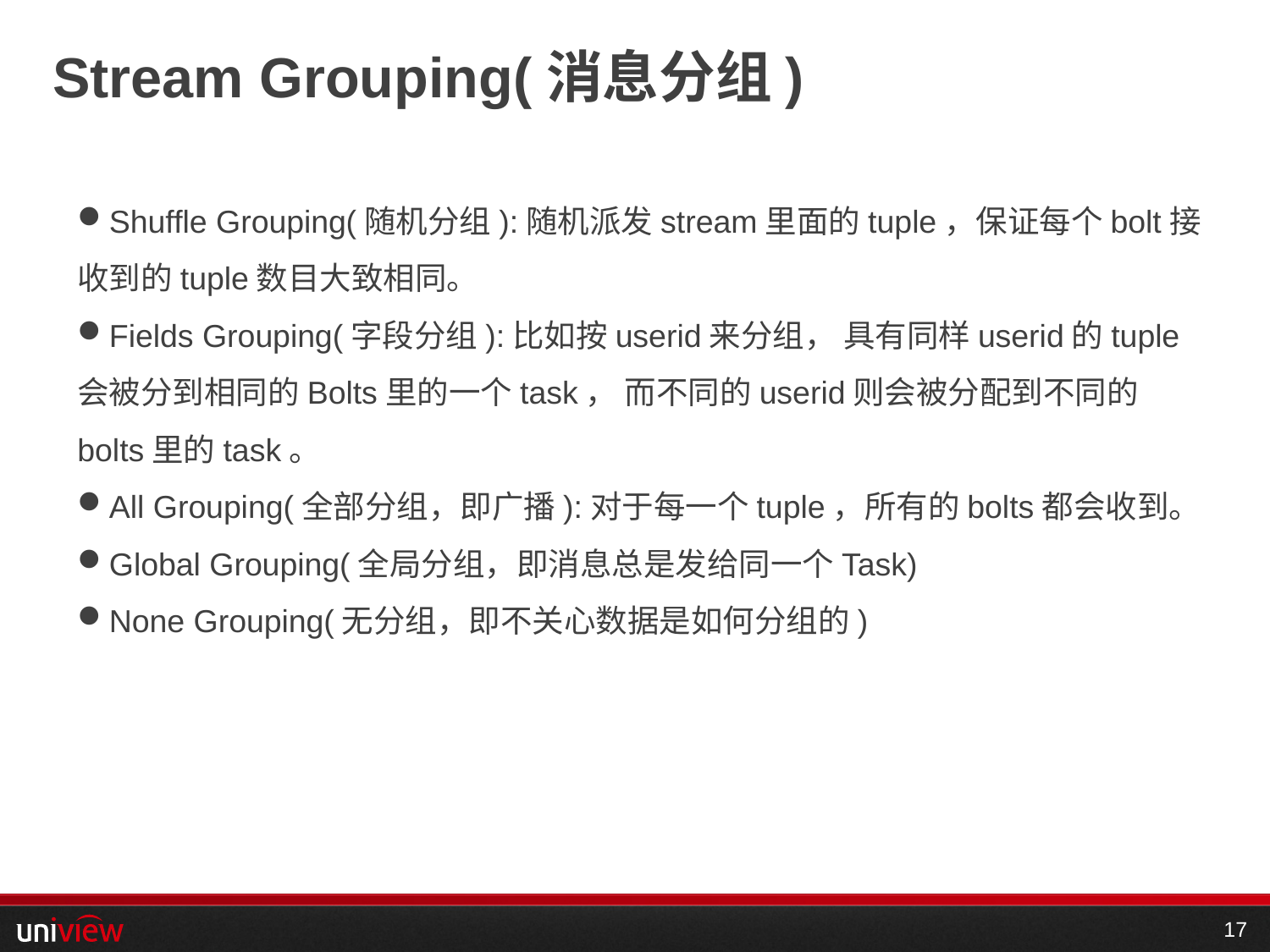

# Stream Grouping(消息分组)
Shuffle Grouping(随机分组):随机派发stream里面的tuple，保证每个bolt接收到的tuple数目大致相同。
Fields Grouping(字段分组):比如按userid来分组， 具有同样userid的tuple会被分到相同的Bolts里的一个task， 而不同的userid则会被分配到不同的bolts里的task。
All Grouping(全部分组，即广播):对于每一个tuple，所有的bolts都会收到。
Global Grouping(全局分组，即消息总是发给同一个Task)
None Grouping(无分组，即不关心数据是如何分组的)